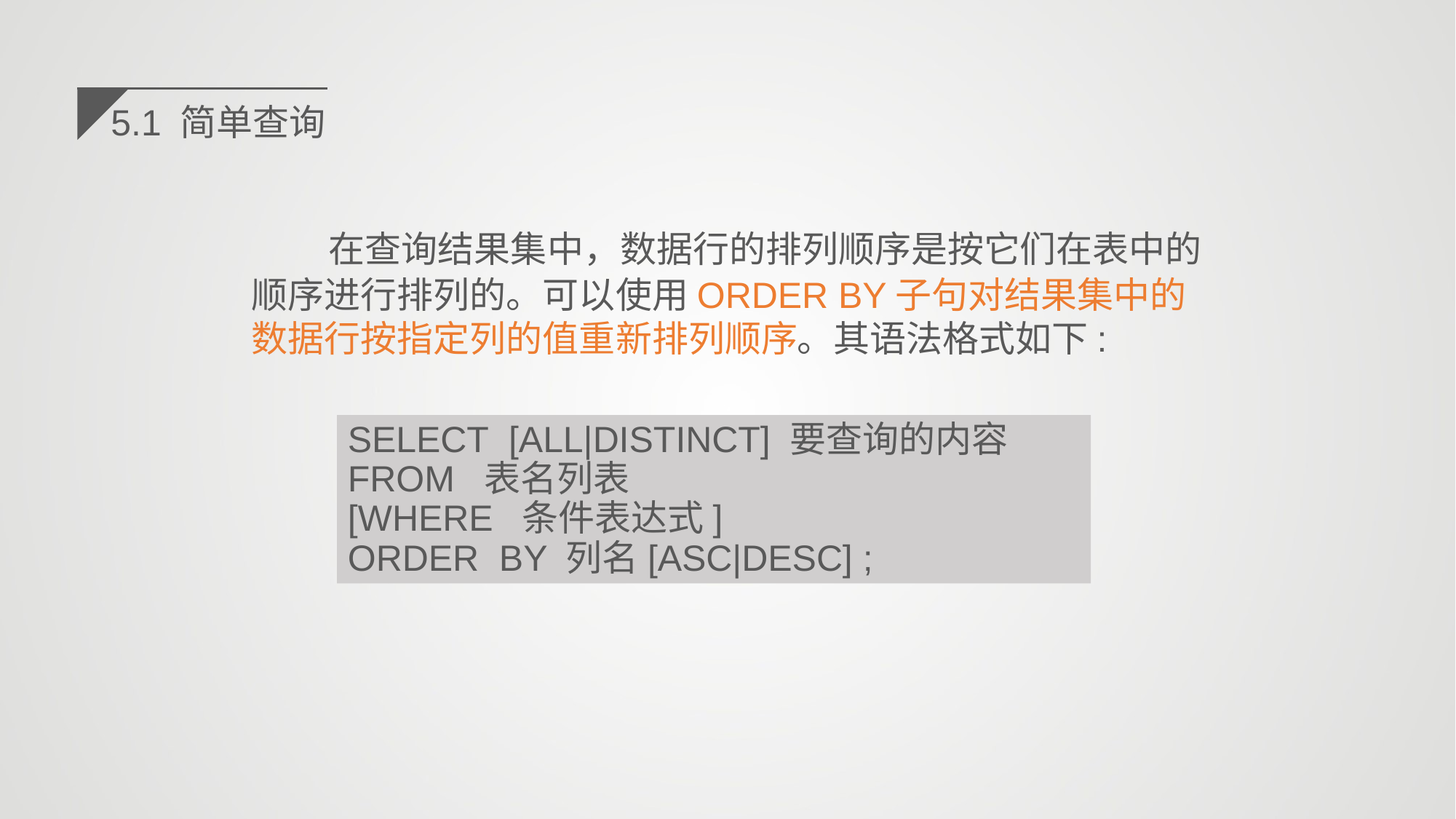

5.1 简单查询

      在查询结果集中，数据行的排列顺序是按它们在表中的顺序进行排列的。可以使用ORDER BY子句对结果集中的数据行按指定列的值重新排列顺序。其语法格式如下:
SELECT  [ALL|DISTINCT] 要查询的内容
FROM  表名列表
[WHERE  条件表达式]
ORDER  BY 列名[ASC|DESC] ;